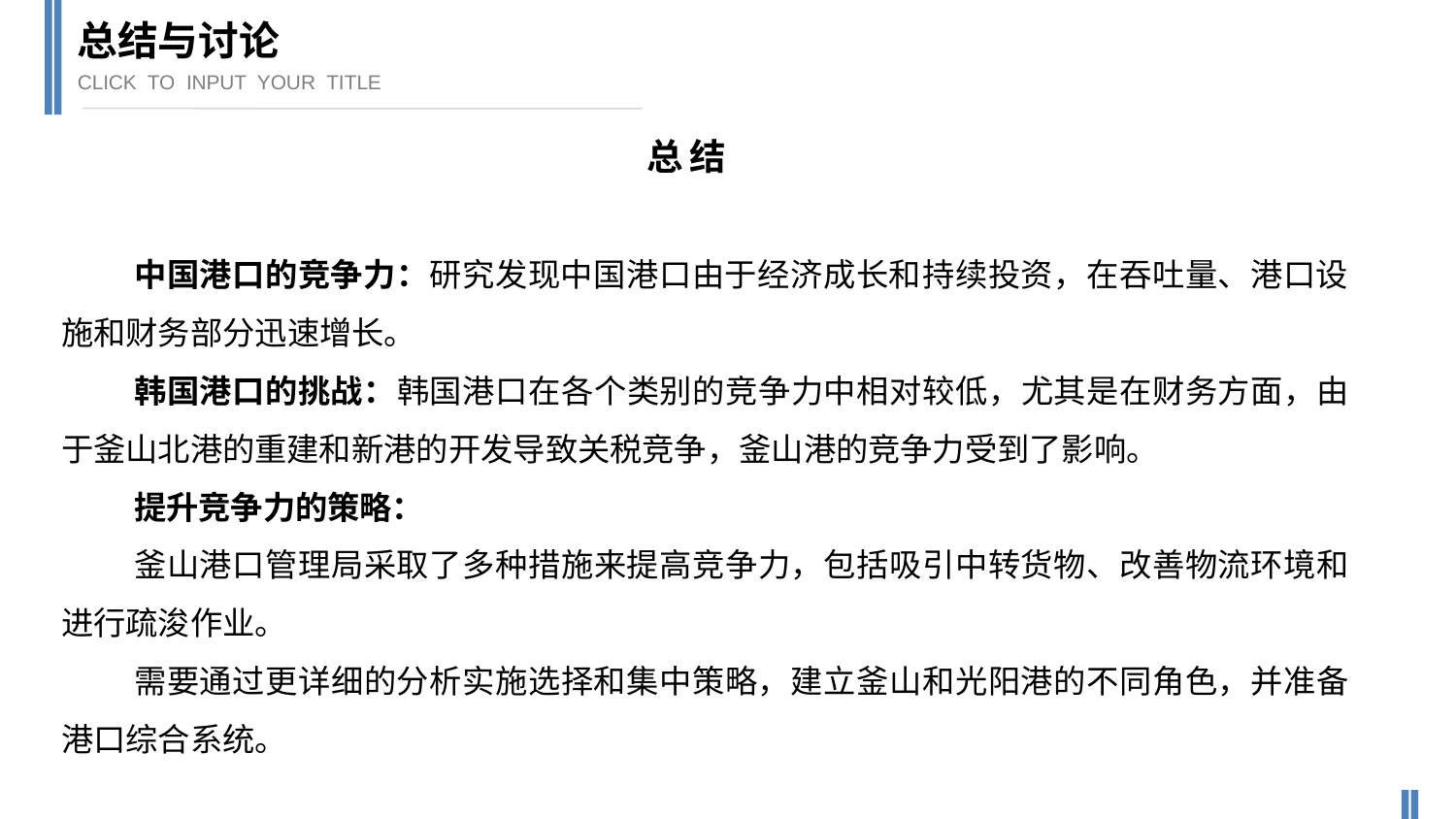

总结与讨论
CLICK  TO  INPUT  YOUR  TITLE
总结
中国港口的竞争力：研究发现中国港口由于经济成长和持续投资，在吞吐量、港口设施和财务部分迅速增长。
韩国港口的挑战：韩国港口在各个类别的竞争力中相对较低，尤其是在财务方面，由于釜山北港的重建和新港的开发导致关税竞争，釜山港的竞争力受到了影响。
提升竞争力的策略：
釜山港口管理局采取了多种措施来提高竞争力，包括吸引中转货物、改善物流环境和进行疏浚作业。
需要通过更详细的分析实施选择和集中策略，建立釜山和光阳港的不同角色，并准备港口综合系统。